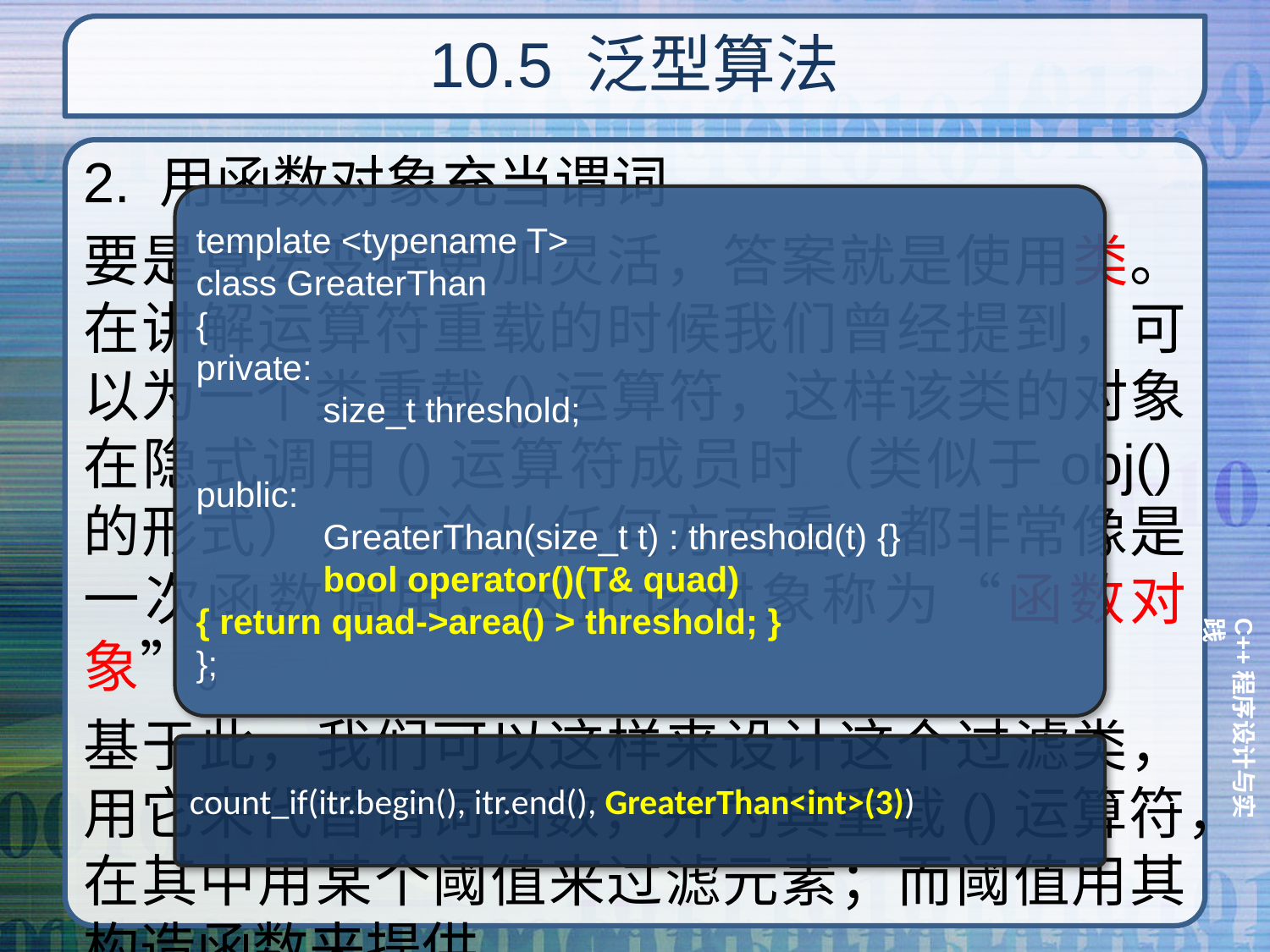

# 10.5 泛型算法
2. 用函数对象充当谓词
要是算法变得更加灵活，答案就是使用类。在讲解运算符重载的时候我们曾经提到，可以为一个类重载()运算符，这样该类的对象在隐式调用()运算符成员时（类似于obj()的形式），无论从任何方面看，都非常像是一次函数调用，因此该对象称为“函数对象”。
基于此，我们可以这样来设计这个过滤类，用它来代替谓词函数，并为其重载()运算符，在其中用某个阈值来过滤元素；而阈值用其构造函数来提供。
template <typename T>
class GreaterThan
{
private:
	size_t threshold;

public:
	GreaterThan(size_t t) : threshold(t) {}
	bool operator()(T& quad)
{ return quad->area() > threshold; }
};
count_if(itr.begin(), itr.end(), GreaterThan<int>(3))